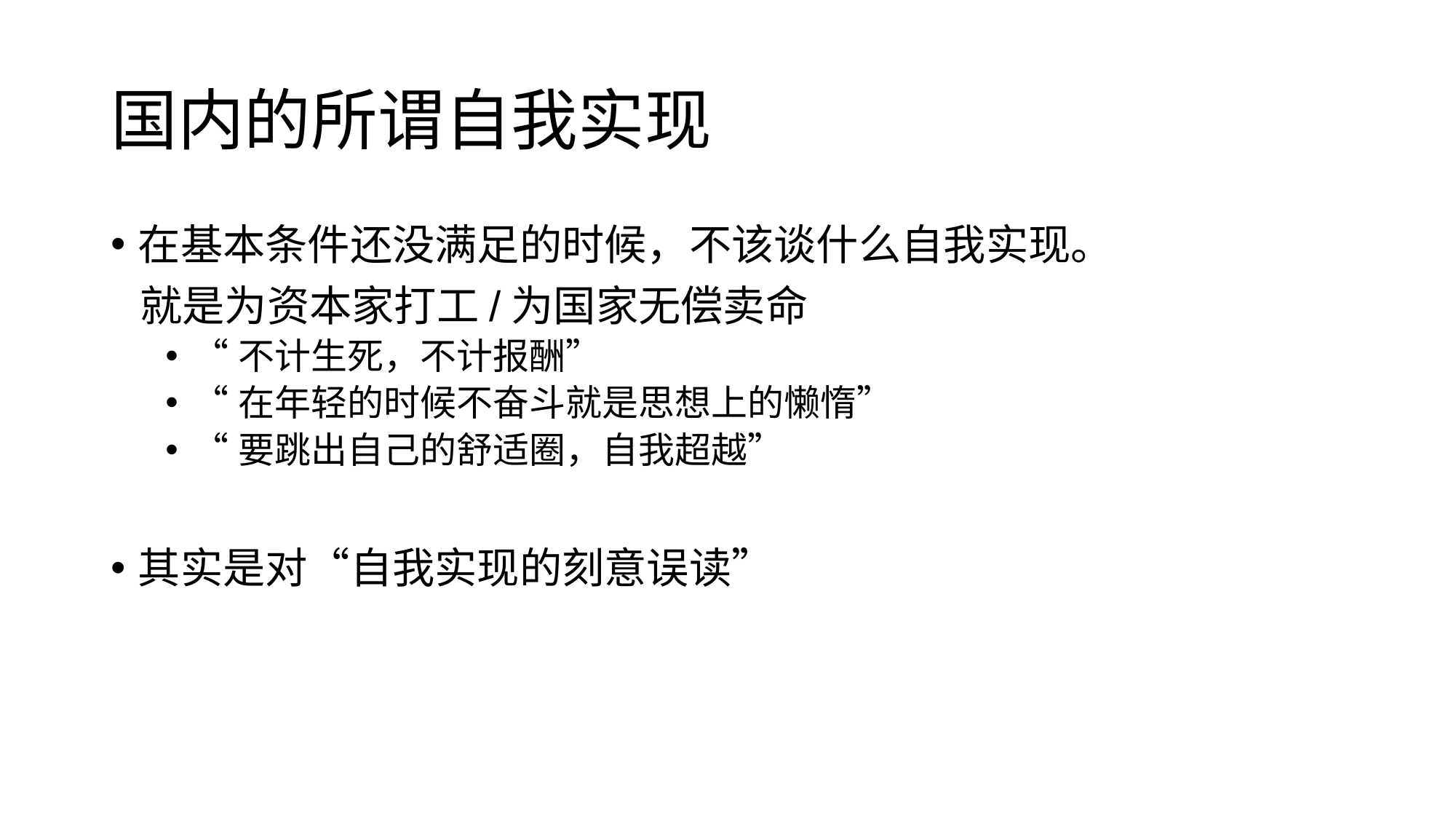

# 国内的所谓自我实现
在基本条件还没满足的时候，不该谈什么自我实现。
  就是为资本家打工/为国家无偿卖命
“不计生死，不计报酬”
“在年轻的时候不奋斗就是思想上的懒惰”
“要跳出自己的舒适圈，自我超越”

其实是对“自我实现的刻意误读”